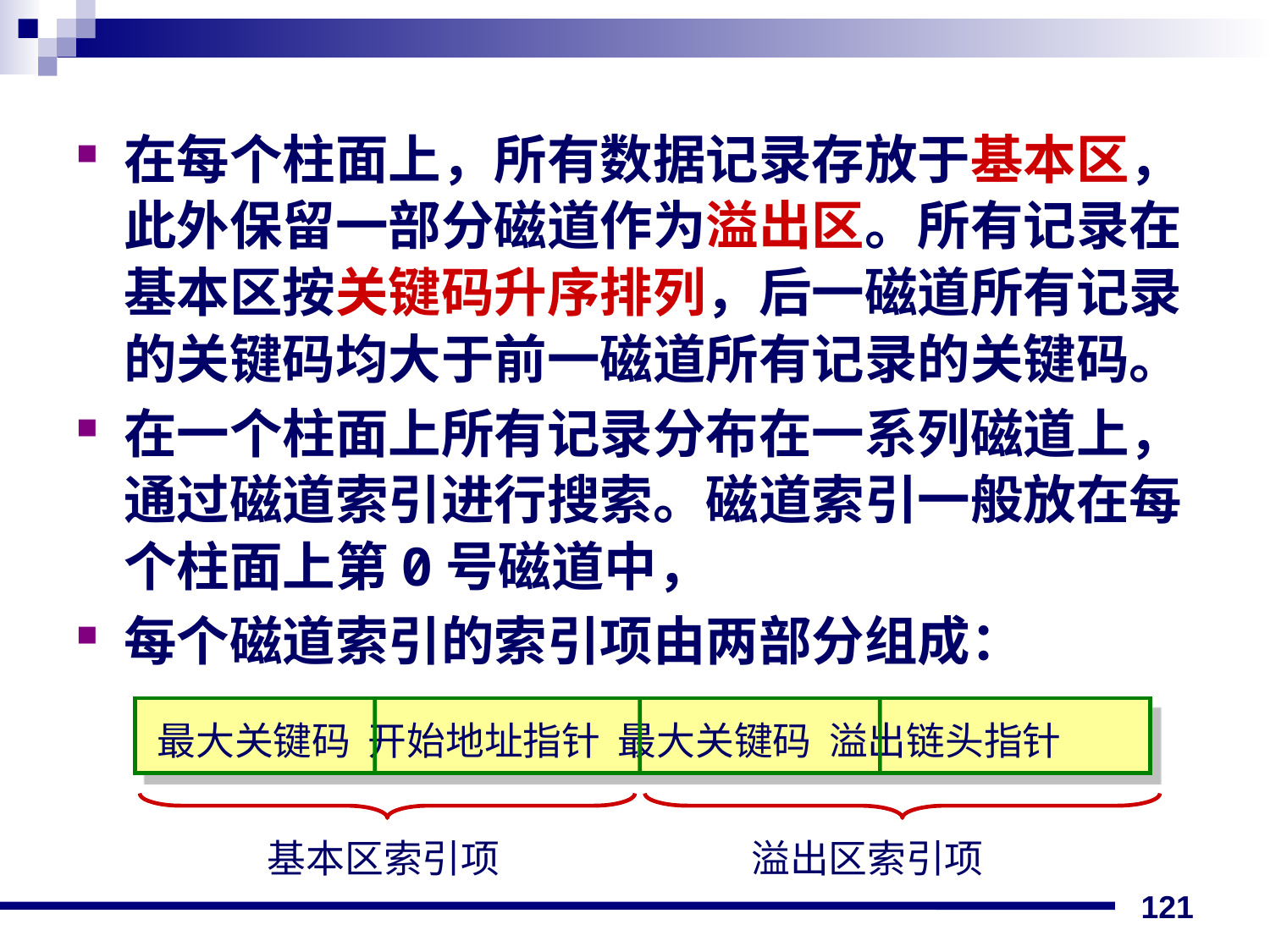

在每个柱面上，所有数据记录存放于基本区，此外保留一部分磁道作为溢出区。所有记录在基本区按关键码升序排列，后一磁道所有记录的关键码均大于前一磁道所有记录的关键码。
在一个柱面上所有记录分布在一系列磁道上，通过磁道索引进行搜索。磁道索引一般放在每个柱面上第0号磁道中，
每个磁道索引的索引项由两部分组成：

最大关键码  开始地址指针  最大关键码  溢出链头指针
基本区索引项                             溢出区索引项
121